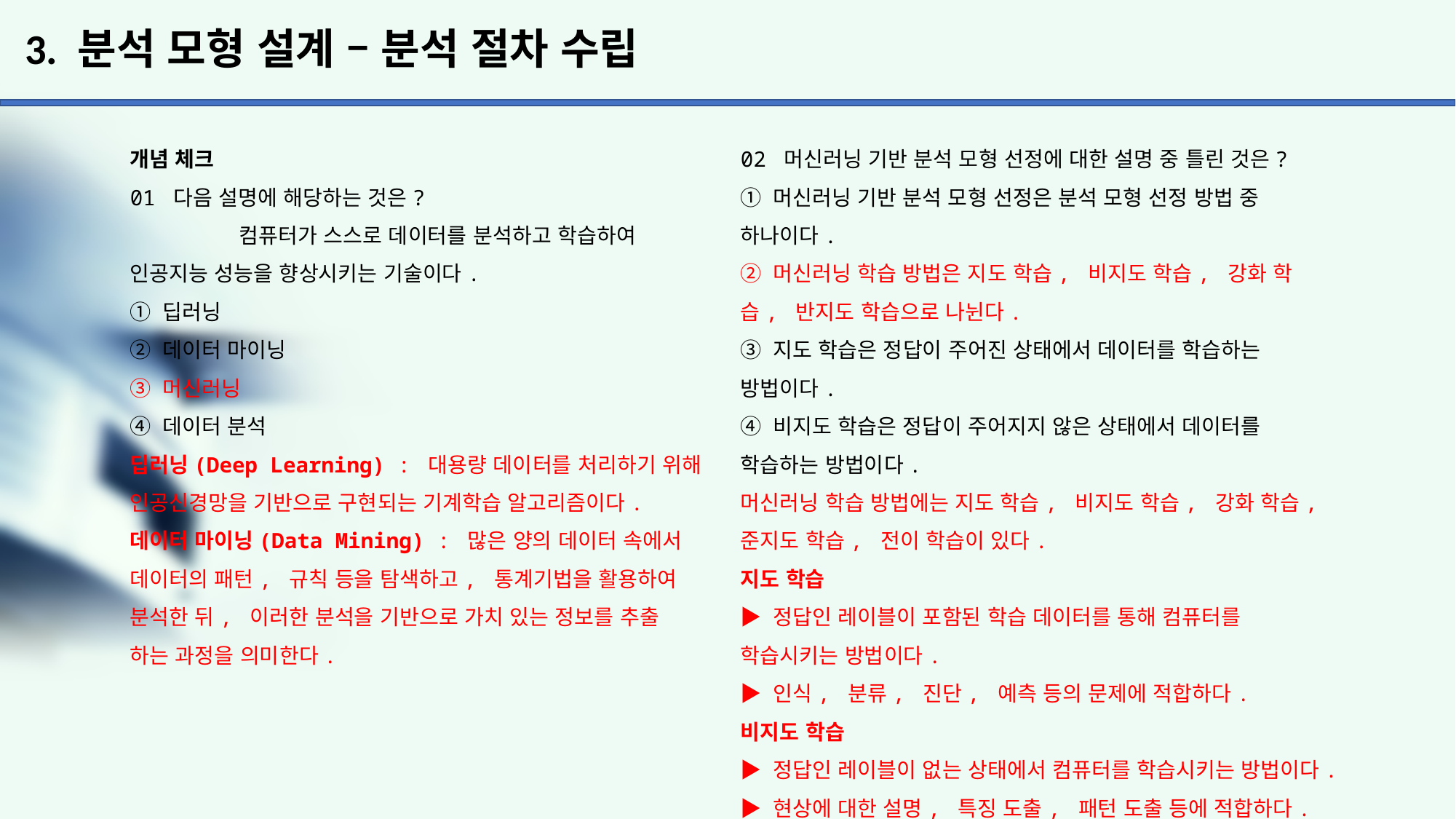

# 3. 분석 모형 설계 – 분석 절차 수립
개념 체크
01 다음 설명에 해당하는 것은?
	컴퓨터가 스스로 데이터를 분석하고 학습하여 	인공지능 성능을 향상시키는 기술이다.
① 딥러닝
② 데이터 마이닝
③ 머신러닝
④ 데이터 분석
딥러닝(Deep Learning) : 대용량 데이터를 처리하기 위해 인공신경망을 기반으로 구현되는 기계학습 알고리즘이다.
데이터 마이닝(Data Mining) : 많은 양의 데이터 속에서 데이터의 패턴, 규칙 등을 탐색하고, 통계기법을 활용하여 분석한 뒤, 이러한 분석을 기반으로 가치 있는 정보를 추출
하는 과정을 의미한다.
02 머신러닝 기반 분석 모형 선정에 대한 설명 중 틀린 것은?
① 머신러닝 기반 분석 모형 선정은 분석 모형 선정 방법 중 하나이다.
② 머신러닝 학습 방법은 지도 학습, 비지도 학습, 강화 학습, 반지도 학습으로 나뉜다.
③ 지도 학습은 정답이 주어진 상태에서 데이터를 학습하는 방법이다.
④ 비지도 학습은 정답이 주어지지 않은 상태에서 데이터를 학습하는 방법이다.
머신러닝 학습 방법에는 지도 학습, 비지도 학습, 강화 학습, 준지도 학습, 전이 학습이 있다.
지도 학습
▶ 정답인 레이블이 포함된 학습 데이터를 통해 컴퓨터를 학습시키는 방법이다.
▶ 인식, 분류, 진단, 예측 등의 문제에 적합하다.
비지도 학습
▶ 정답인 레이블이 없는 상태에서 컴퓨터를 학습시키는 방법이다.
▶ 현상에 대한 설명, 특징 도출, 패턴 도출 등에 적합하다.
강화 학습
▶ 컴퓨터가 선택 가능한 행동(Action) 중 보상(Reward)을
최대화하는 행동을 선택하도록 하는 학습 방법이다.
준지도 학습
▶ 정답이 포함된 데이터와 정답이 없는 데이터를 모두 훈련에 사용하는 학습 방법이다.
전이 학습
▶ 학습된 모형을 기반으로 최종 출력층을 바꾸어 재학습 하는 방법이다.
▶ 하나의 작업을 위해 훈련된 모델을 유사 작업 수행 모델의 시작점으로 활용되는 딥러닝 학습 방법이다.